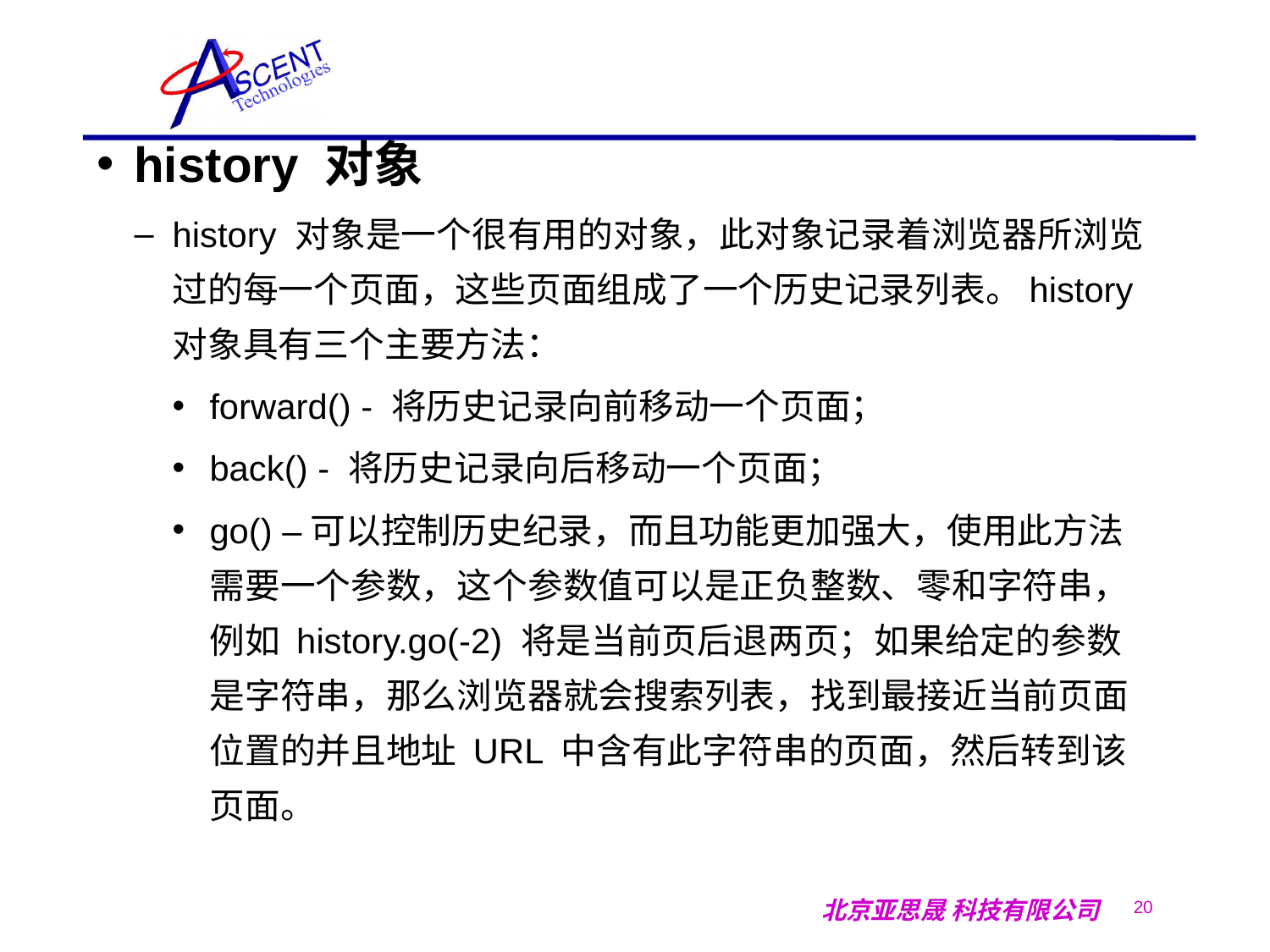

history 对象
history 对象是一个很有用的对象，此对象记录着浏览器所浏览过的每一个页面，这些页面组成了一个历史记录列表。history 对象具有三个主要方法：
forward() - 将历史记录向前移动一个页面；
back() - 将历史记录向后移动一个页面；
go() –可以控制历史纪录，而且功能更加强大，使用此方法需要一个参数，这个参数值可以是正负整数、零和字符串，例如 history.go(-2) 将是当前页后退两页；如果给定的参数是字符串，那么浏览器就会搜索列表，找到最接近当前页面位置的并且地址 URL 中含有此字符串的页面，然后转到该页面。